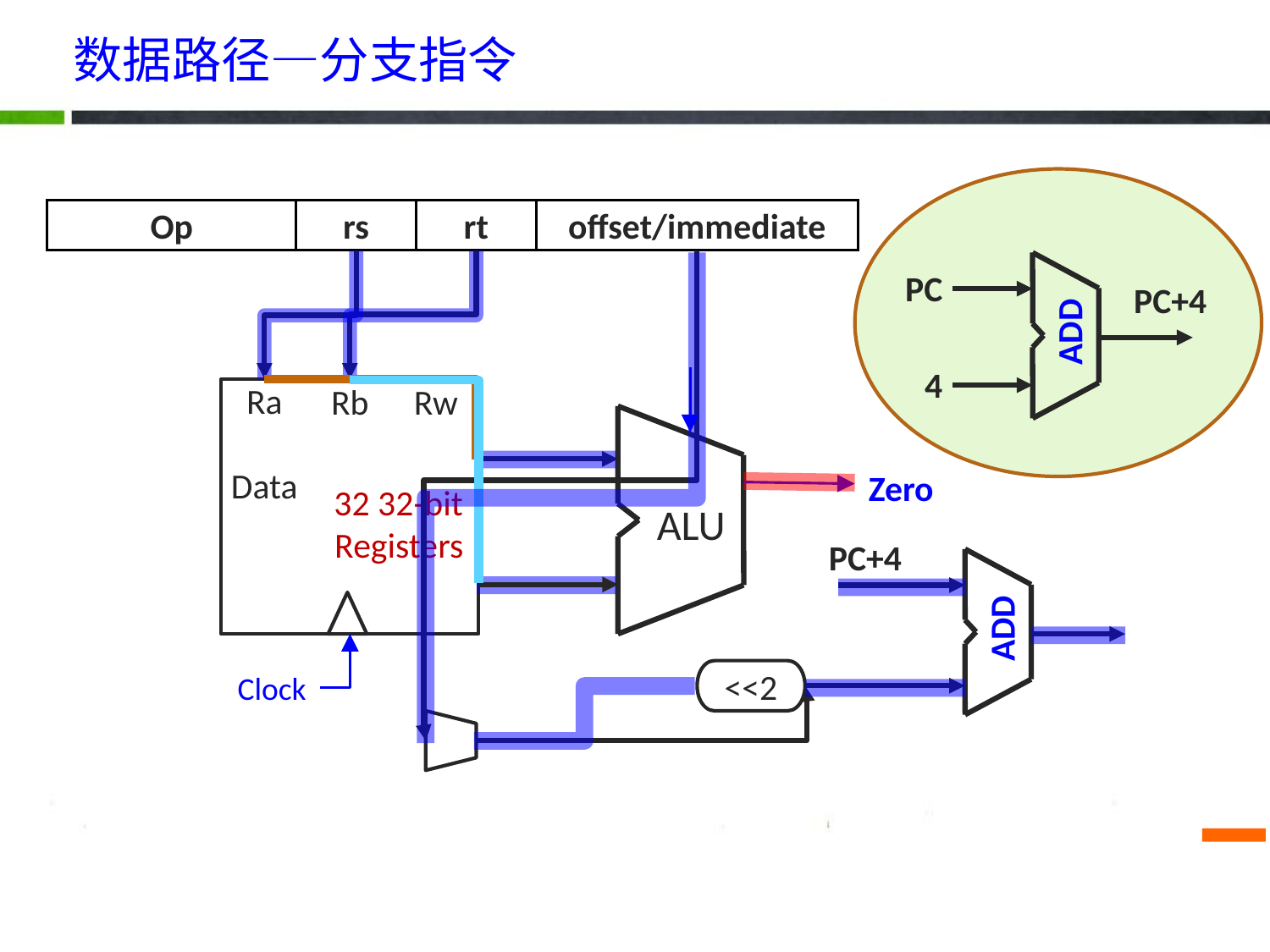

# 数据路径—分支指令

PC
PC+4
ADD
4
Op
rs
rt
offset/immediate

Ra
Rb
Rw

Zero
Data
32 32-bit
Registers
ALU
PC+4

ADD
<<2
Clock